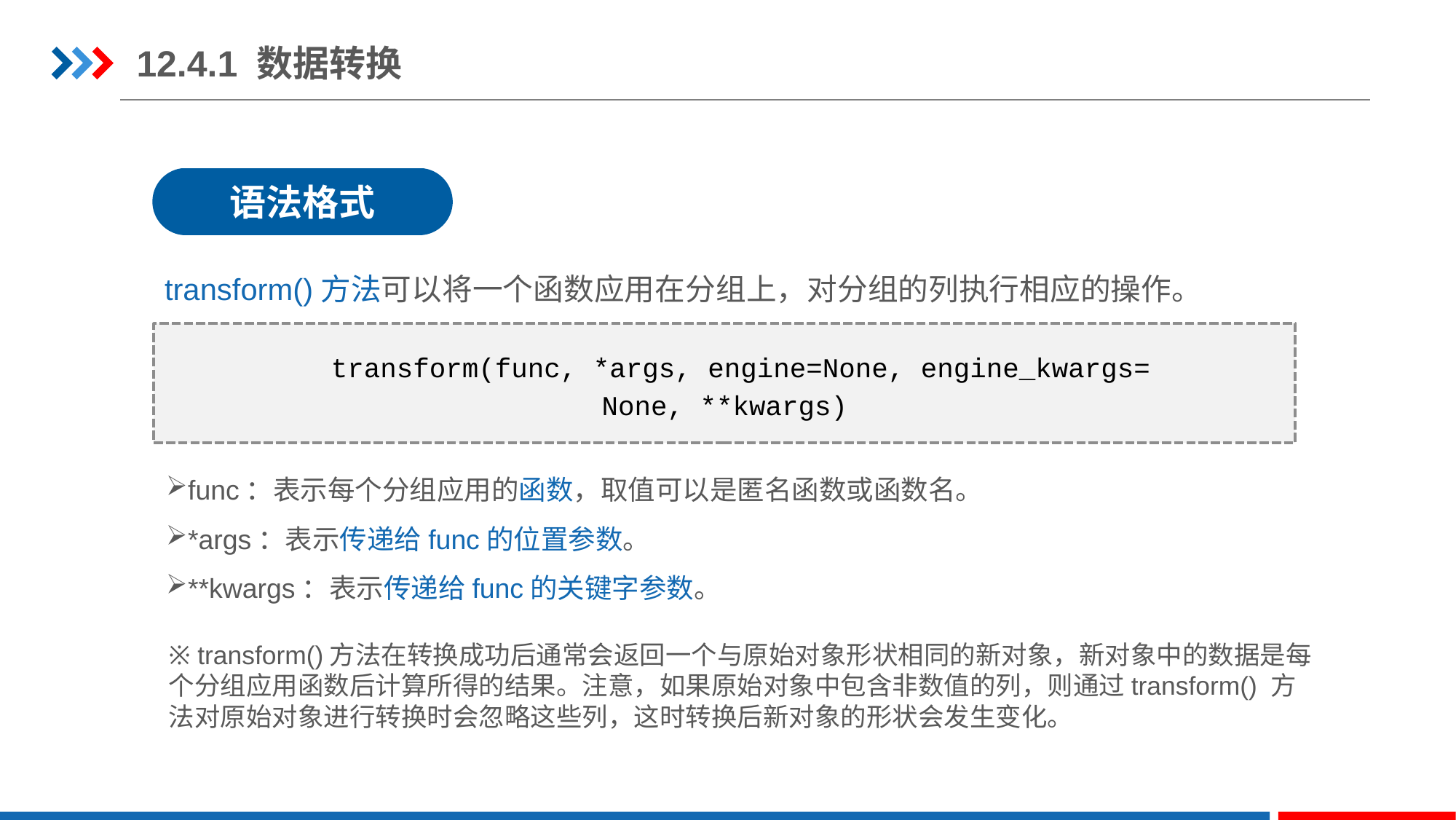

12.4.1 数据转换
语法格式
transform()方法可以将一个函数应用在分组上，对分组的列执行相应的操作。

transform(func, *args, engine=None, engine_kwargs=None, **kwargs)
func：表示每个分组应用的函数，取值可以是匿名函数或函数名。
*args：表示传递给func的位置参数。
**kwargs：表示传递给func的关键字参数。
※ transform()方法在转换成功后通常会返回一个与原始对象形状相同的新对象，新对象中的数据是每个分组应用函数后计算所得的结果。注意，如果原始对象中包含非数值的列，则通过transform() 方法对原始对象进行转换时会忽略这些列，这时转换后新对象的形状会发生变化。